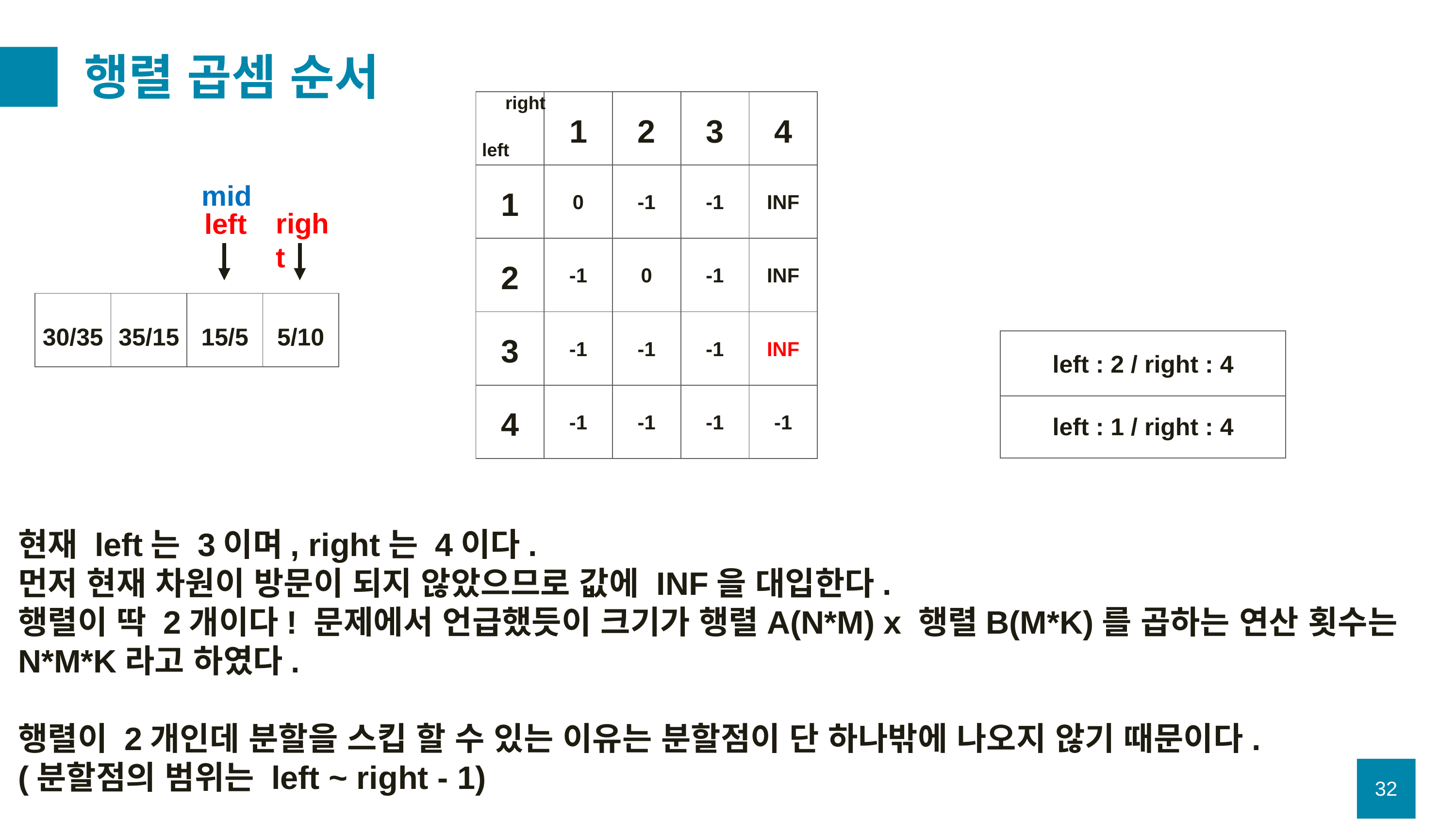

# 행렬 곱셈 순서
right
|  | 1 | 2 | 3 | 4 |
| --- | --- | --- | --- | --- |
| 1 | 0 | -1 | -1 | INF |
| 2 | -1 | 0 | -1 | INF |
| 3 | -1 | -1 | -1 | INF |
| 4 | -1 | -1 | -1 | -1 |
left
mid
right
left
| 30/35 | 35/15 | 15/5 | 5/10 |
| --- | --- | --- | --- |
left : 2 / right : 4
left : 1 / right : 4
현재 left는 3이며, right는 4이다.
먼저 현재 차원이 방문이 되지 않았으므로 값에 INF을 대입한다.
행렬이 딱 2개이다! 문제에서 언급했듯이 크기가 행렬A(N*M) x 행렬B(M*K)를 곱하는 연산 횟수는 N*M*K라고 하였다.

행렬이 2개인데 분할을 스킵 할 수 있는 이유는 분할점이 단 하나밖에 나오지 않기 때문이다.
(분할점의 범위는 left ~ right - 1)
32